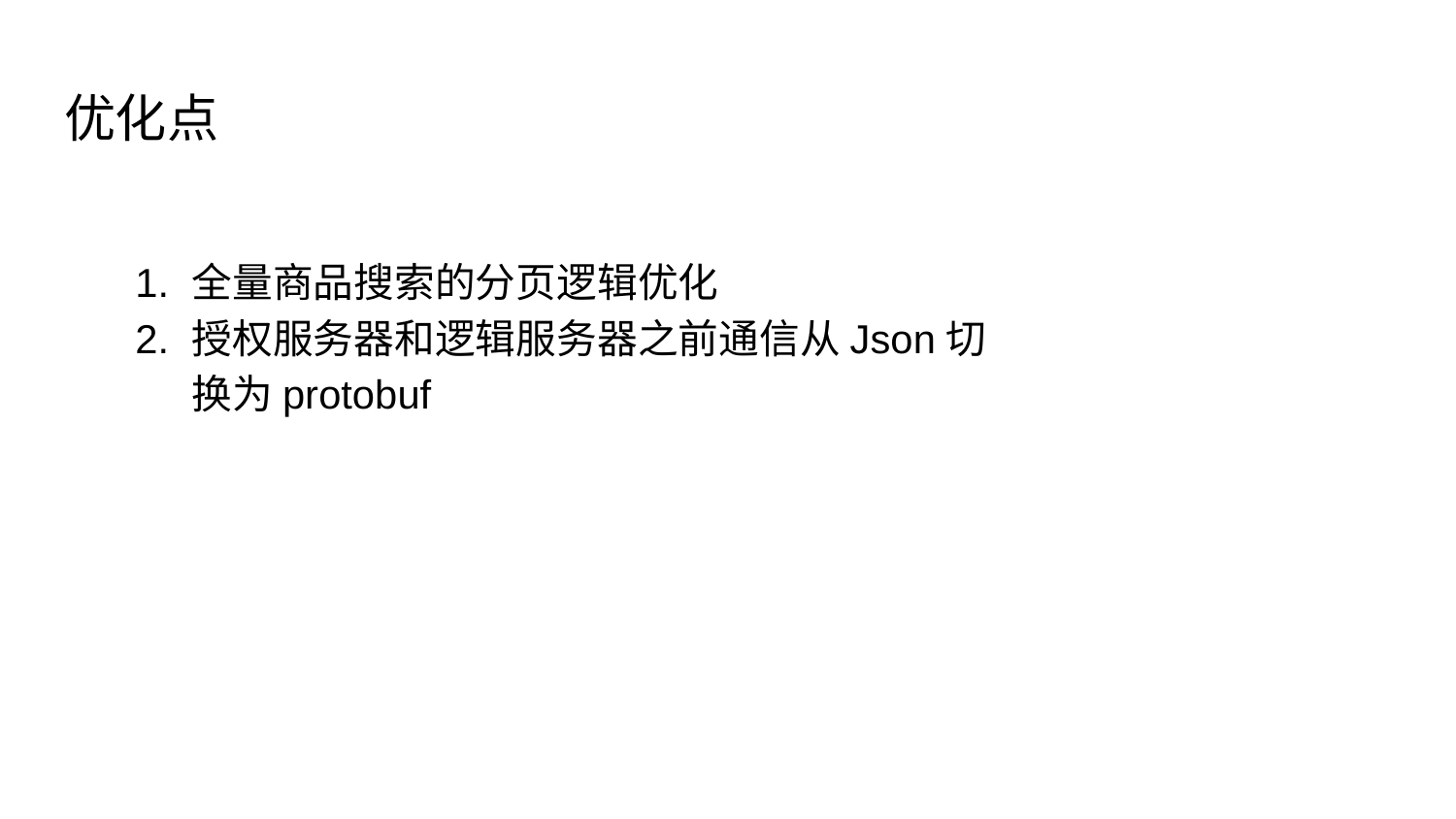

# 优化点
全量商品搜索的分页逻辑优化
授权服务器和逻辑服务器之前通信从Json切换为protobuf